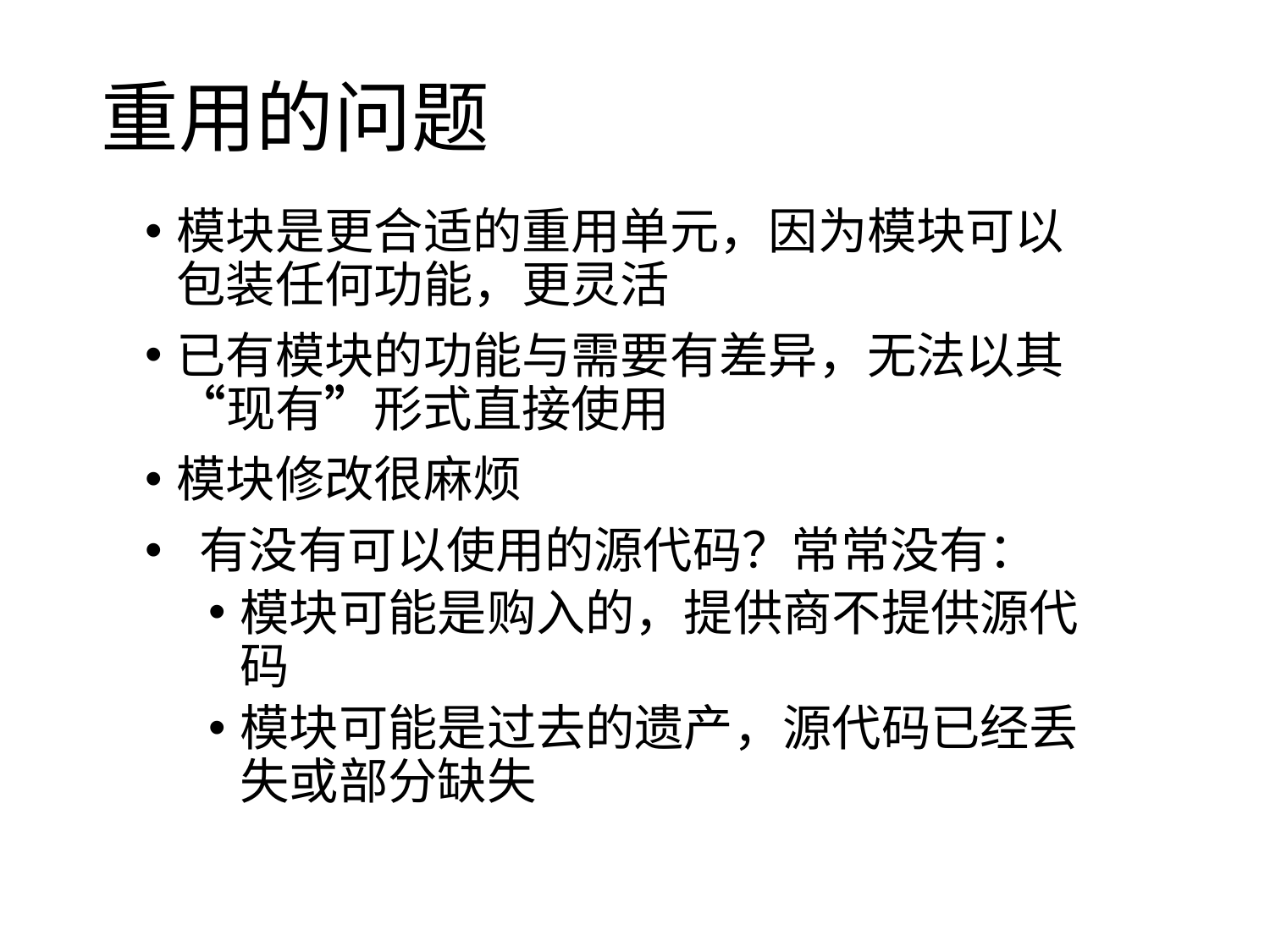

重用的问题
模块是更合适的重用单元，因为模块可以包装任何功能，更灵活
已有模块的功能与需要有差异，无法以其“现有”形式直接使用
模块修改很麻烦
 有没有可以使用的源代码？常常没有：
模块可能是购入的，提供商不提供源代码
模块可能是过去的遗产，源代码已经丢失或部分缺失